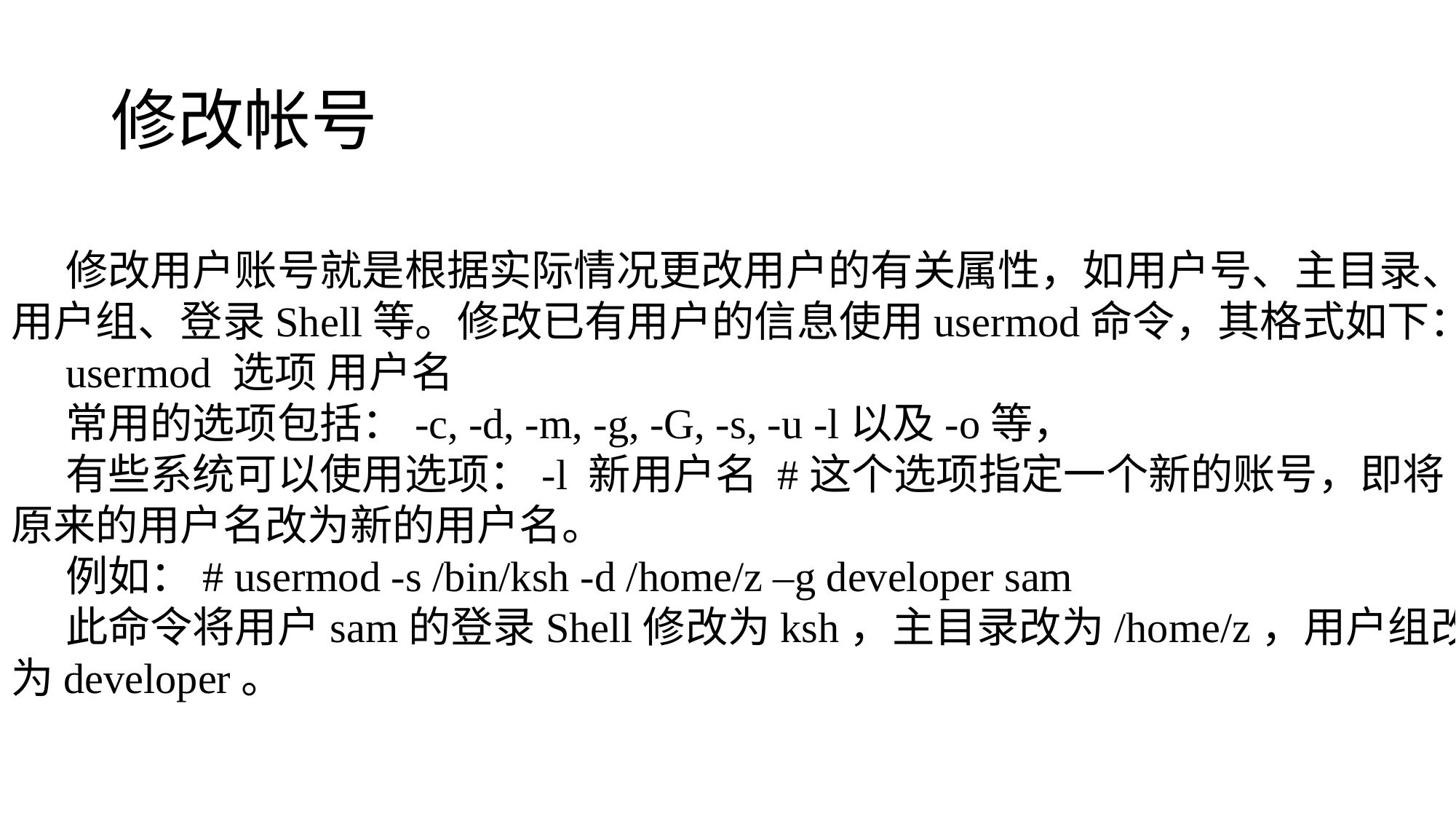

# 修改帐号
修改用户账号就是根据实际情况更改用户的有关属性，如用户号、主目录、用户组、登录Shell等。修改已有用户的信息使用usermod命令，其格式如下：
usermod 选项 用户名
常用的选项包括：-c, -d, -m, -g, -G, -s, -u -l以及-o等，
有些系统可以使用选项：-l 新用户名 #这个选项指定一个新的账号，即将原来的用户名改为新的用户名。
例如：# usermod -s /bin/ksh -d /home/z –g developer sam
此命令将用户sam的登录Shell修改为ksh，主目录改为/home/z，用户组改为developer。